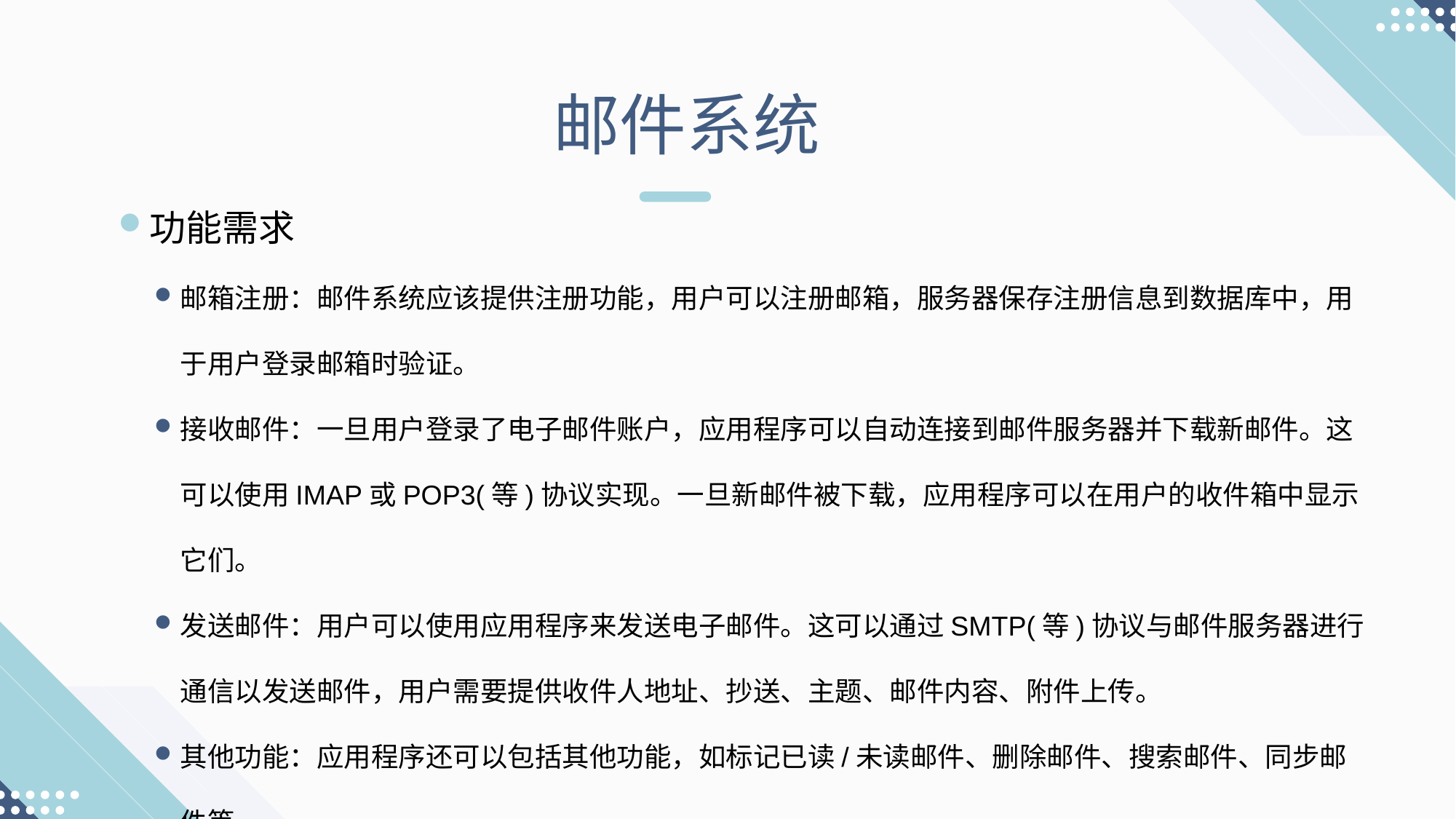

邮件系统

功能需求
邮箱注册：邮件系统应该提供注册功能，用户可以注册邮箱，服务器保存注册信息到数据库中，用于用户登录邮箱时验证。
接收邮件：一旦用户登录了电子邮件账户，应用程序可以自动连接到邮件服务器并下载新邮件。这可以使用IMAP或POP3(等)协议实现。一旦新邮件被下载，应用程序可以在用户的收件箱中显示它们。
发送邮件：用户可以使用应用程序来发送电子邮件。这可以通过SMTP(等)协议与邮件服务器进行通信以发送邮件，用户需要提供收件人地址、抄送、主题、邮件内容、附件上传。
其他功能：应用程序还可以包括其他功能，如标记已读/未读邮件、删除邮件、搜索邮件、同步邮件等。